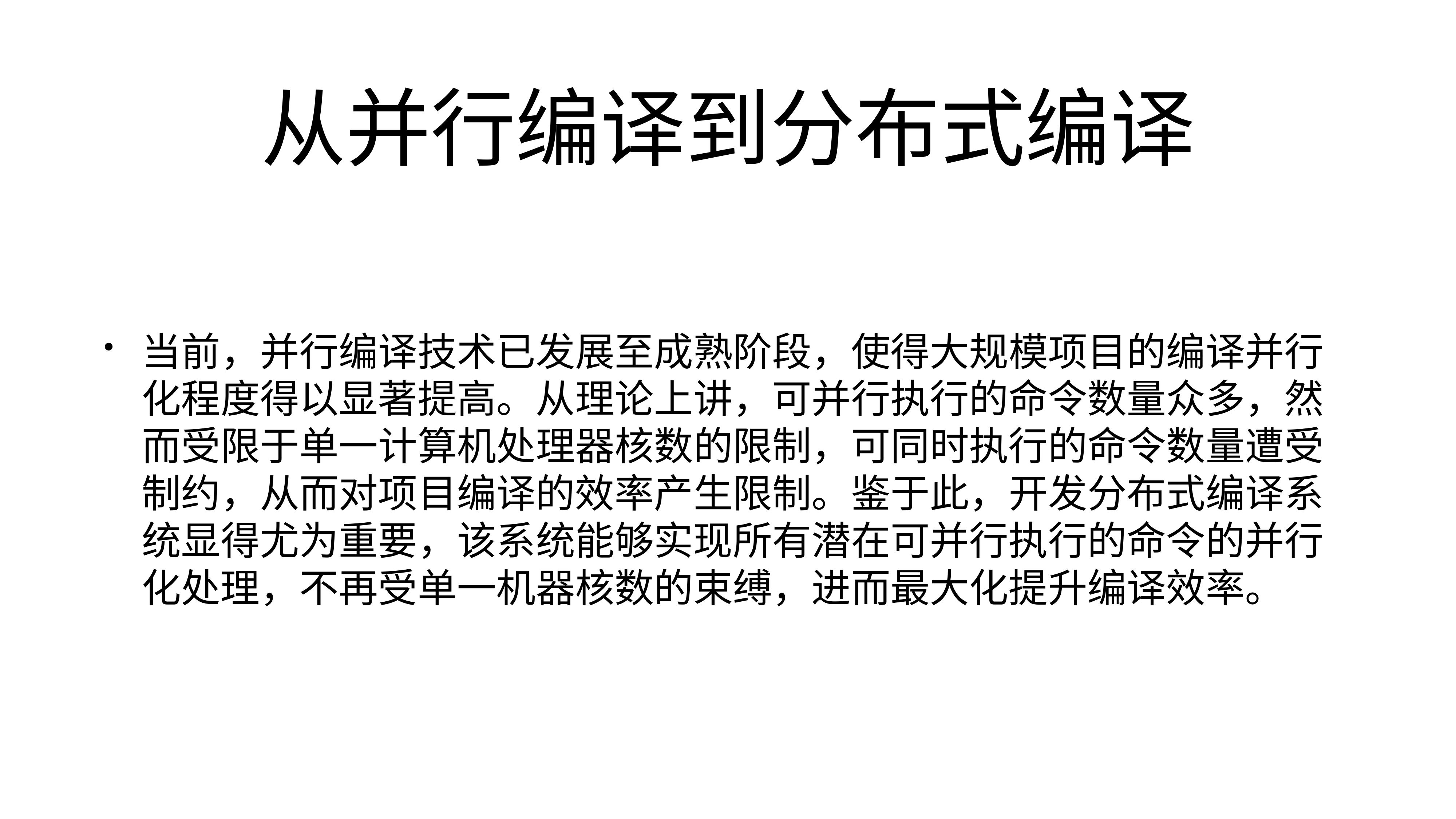

# 从并行编译到分布式编译
当前，并行编译技术已发展至成熟阶段，使得大规模项目的编译并行化程度得以显著提高。从理论上讲，可并行执行的命令数量众多，然而受限于单一计算机处理器核数的限制，可同时执行的命令数量遭受制约，从而对项目编译的效率产生限制。鉴于此，开发分布式编译系统显得尤为重要，该系统能够实现所有潜在可并行执行的命令的并行化处理，不再受单一机器核数的束缚，进而最大化提升编译效率。